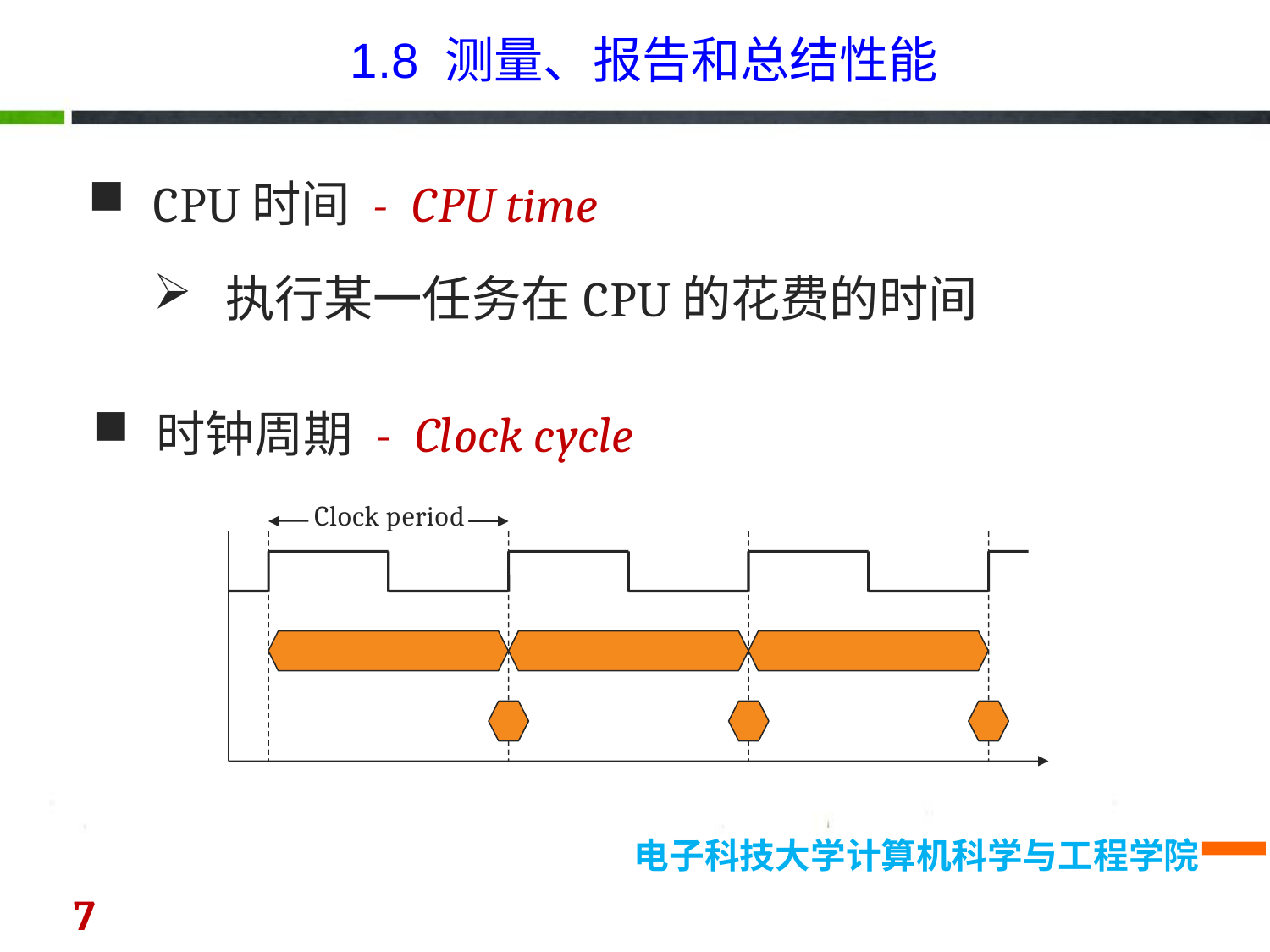

1.8 测量、报告和总结性能
CPU时间 -  CPU time
执行某一任务在CPU的花费的时间
时钟周期 -  Clock cycle
Clock period